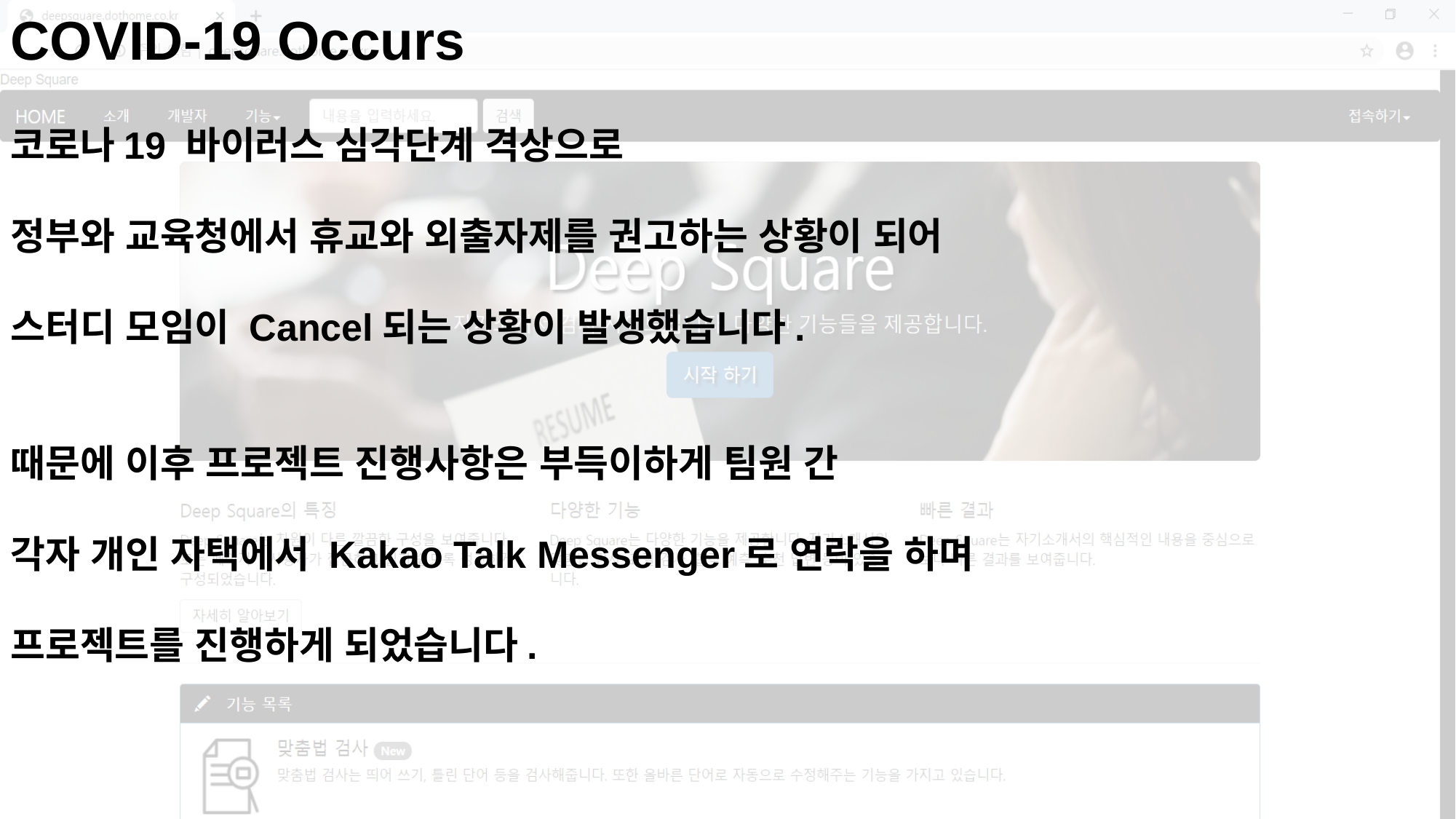

COVID-19 Occurs
코로나19 바이러스 심각단계 격상으로

정부와 교육청에서 휴교와 외출자제를 권고하는 상황이 되어

스터디 모임이 Cancel되는 상황이 발생했습니다.

때문에 이후 프로젝트 진행사항은 부득이하게 팀원 간

각자 개인 자택에서 Kakao Talk Messenger로 연락을 하며

프로젝트를 진행하게 되었습니다.